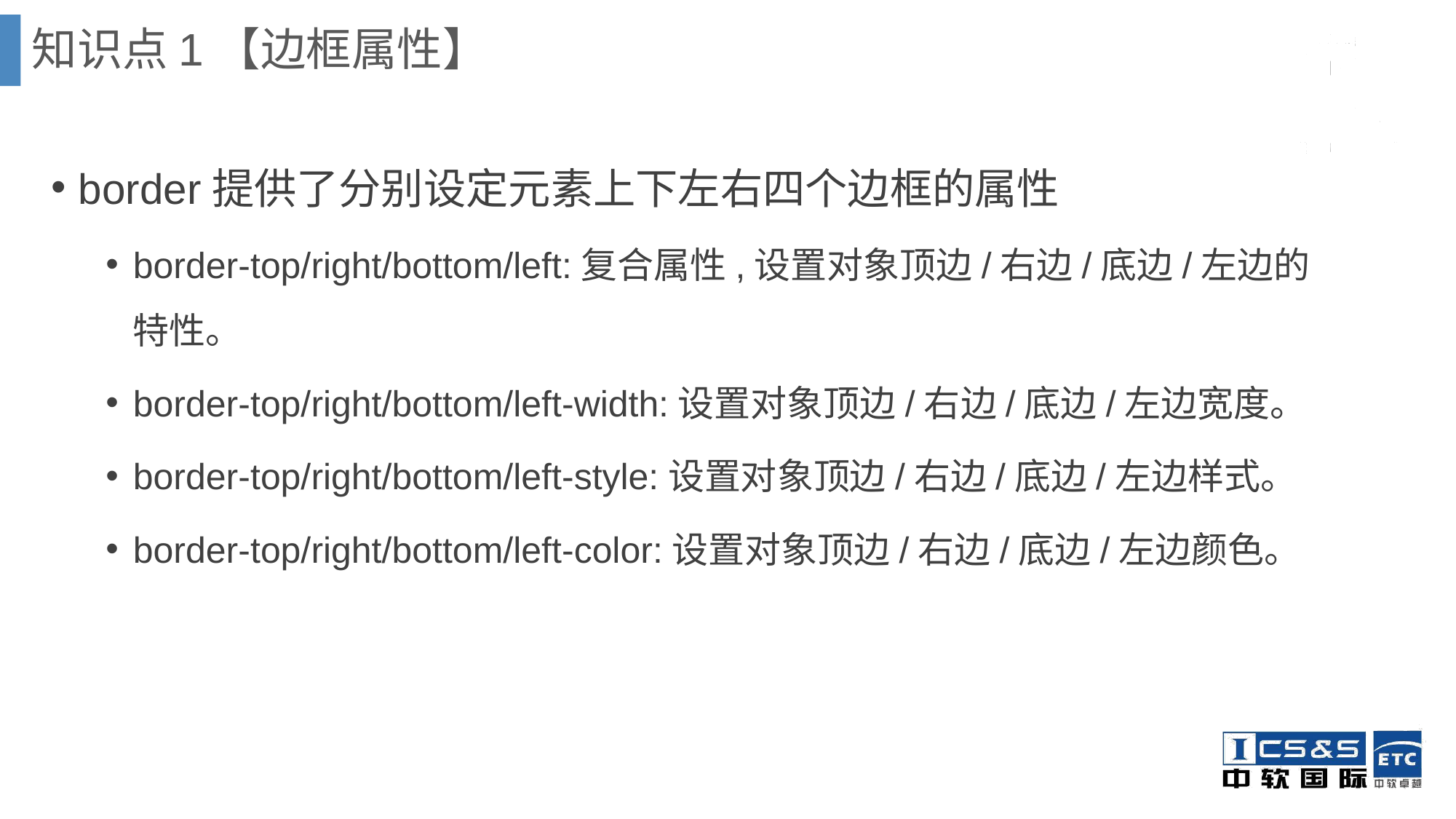

知识点1【边框属性】
border提供了分别设定元素上下左右四个边框的属性
border-top/right/bottom/left:复合属性,设置对象顶边/右边/底边/左边的特性。
border-top/right/bottom/left-width:设置对象顶边/右边/底边/左边宽度。
border-top/right/bottom/left-style:设置对象顶边/右边/底边/左边样式。
border-top/right/bottom/left-color:设置对象顶边/右边/底边/左边颜色。